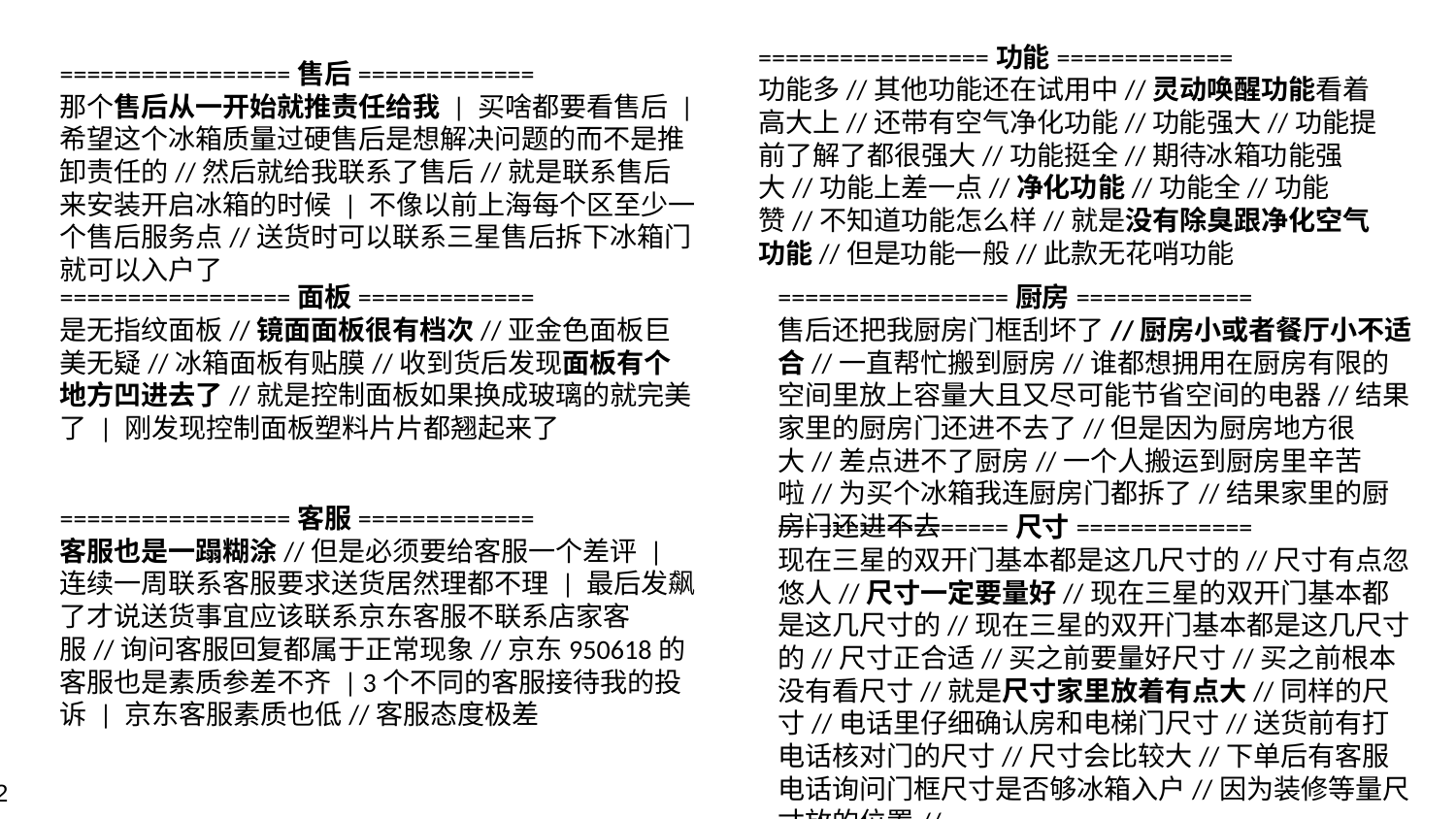

=================功能=============
功能多//其他功能还在试用中//灵动唤醒功能看着高大上//还带有空气净化功能//功能强大//功能提前了解了都很强大//功能挺全//期待冰箱功能强大//功能上差一点//净化功能//功能全//功能赞//不知道功能怎么样//就是没有除臭跟净化空气功能//但是功能一般//此款无花哨功能
=================售后=============
那个售后从一开始就推责任给我 | 买啥都要看售后 | 希望这个冰箱质量过硬售后是想解决问题的而不是推卸责任的//然后就给我联系了售后//就是联系售后来安装开启冰箱的时候 | 不像以前上海每个区至少一个售后服务点//送货时可以联系三星售后拆下冰箱门就可以入户了
=================厨房=============
售后还把我厨房门框刮坏了//厨房小或者餐厅小不适合//一直帮忙搬到厨房//谁都想拥用在厨房有限的空间里放上容量大且又尽可能节省空间的电器//结果家里的厨房门还进不去了//但是因为厨房地方很大//差点进不了厨房//一个人搬运到厨房里辛苦啦//为买个冰箱我连厨房门都拆了//结果家里的厨房门还进不去
=================面板=============
是无指纹面板//镜面面板很有档次//亚金色面板巨美无疑//冰箱面板有贴膜//收到货后发现面板有个地方凹进去了//就是控制面板如果换成玻璃的就完美了 | 刚发现控制面板塑料片片都翘起来了
=================客服=============
客服也是一蹋糊涂//但是必须要给客服一个差评 | 连续一周联系客服要求送货居然理都不理 | 最后发飙了才说送货事宜应该联系京东客服不联系店家客服//询问客服回复都属于正常现象//京东950618的客服也是素质参差不齐 | 3个不同的客服接待我的投诉 | 京东客服素质也低//客服态度极差
=================尺寸=============
现在三星的双开门基本都是这几尺寸的//尺寸有点忽悠人//尺寸一定要量好//现在三星的双开门基本都是这几尺寸的//现在三星的双开门基本都是这几尺寸的//尺寸正合适//买之前要量好尺寸//买之前根本没有看尺寸//就是尺寸家里放着有点大//同样的尺寸//电话里仔细确认房和电梯门尺寸//送货前有打电话核对门的尺寸//尺寸会比较大//下单后有客服电话询问门框尺寸是否够冰箱入户//因为装修等量尺寸放的位置//